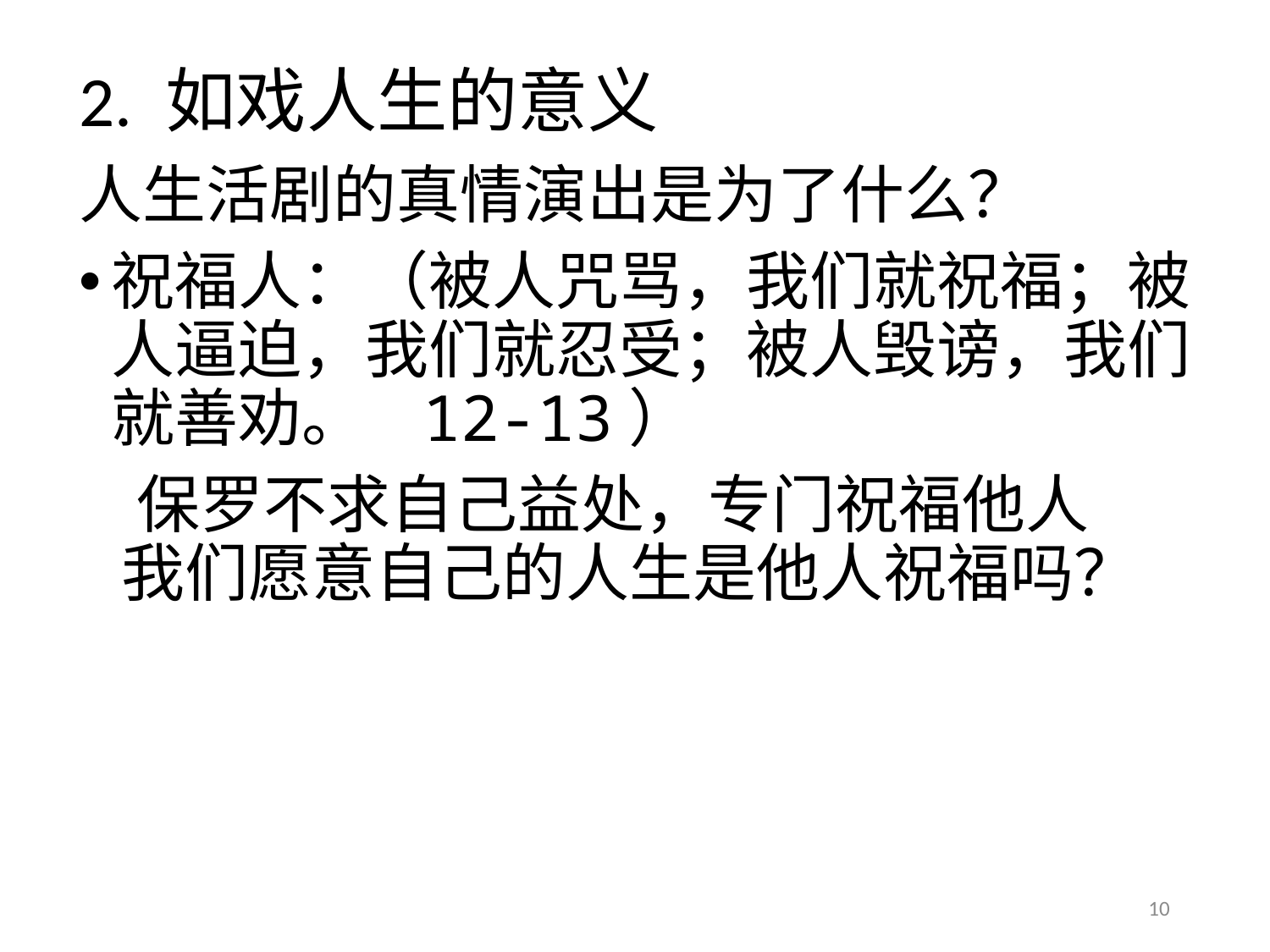

# 2. 如戏人生的意义
人生活剧的真情演出是为了什么？
祝福人：（被人咒骂，我们就祝福；被人逼迫，我们就忍受；被人毁谤，我们就善劝。   12-13）
   保罗不求自己益处，专门祝福他人
   我们愿意自己的人生是他人祝福吗？
10